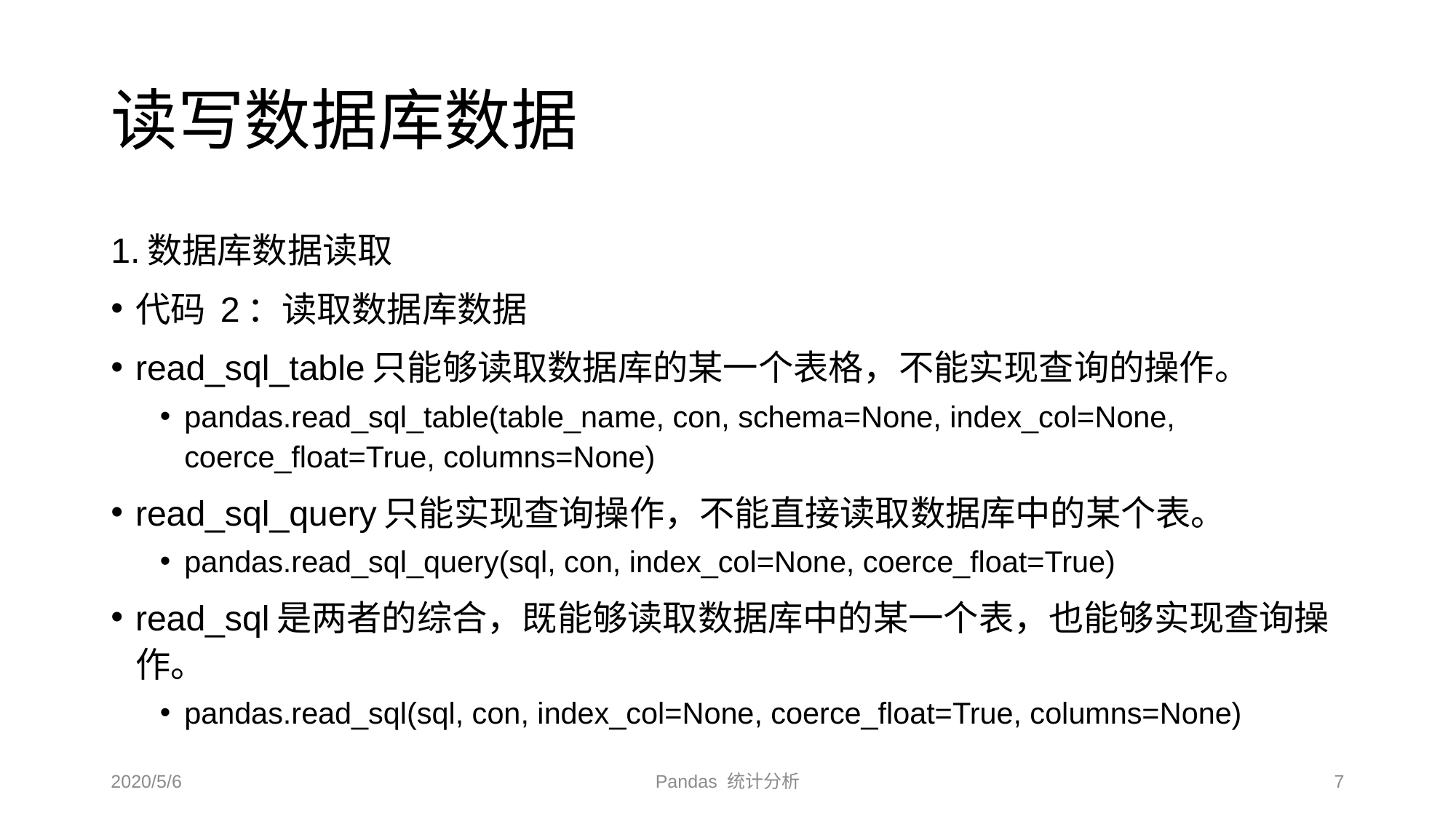

# 读写数据库数据
1.数据库数据读取
代码 2：读取数据库数据
read_sql_table只能够读取数据库的某一个表格，不能实现查询的操作。
pandas.read_sql_table(table_name, con, schema=None, index_col=None, coerce_float=True, columns=None)
read_sql_query只能实现查询操作，不能直接读取数据库中的某个表。
pandas.read_sql_query(sql, con, index_col=None, coerce_float=True)
read_sql是两者的综合，既能够读取数据库中的某一个表，也能够实现查询操作。
pandas.read_sql(sql, con, index_col=None, coerce_float=True, columns=None)
2020/5/6
Pandas 统计分析
7